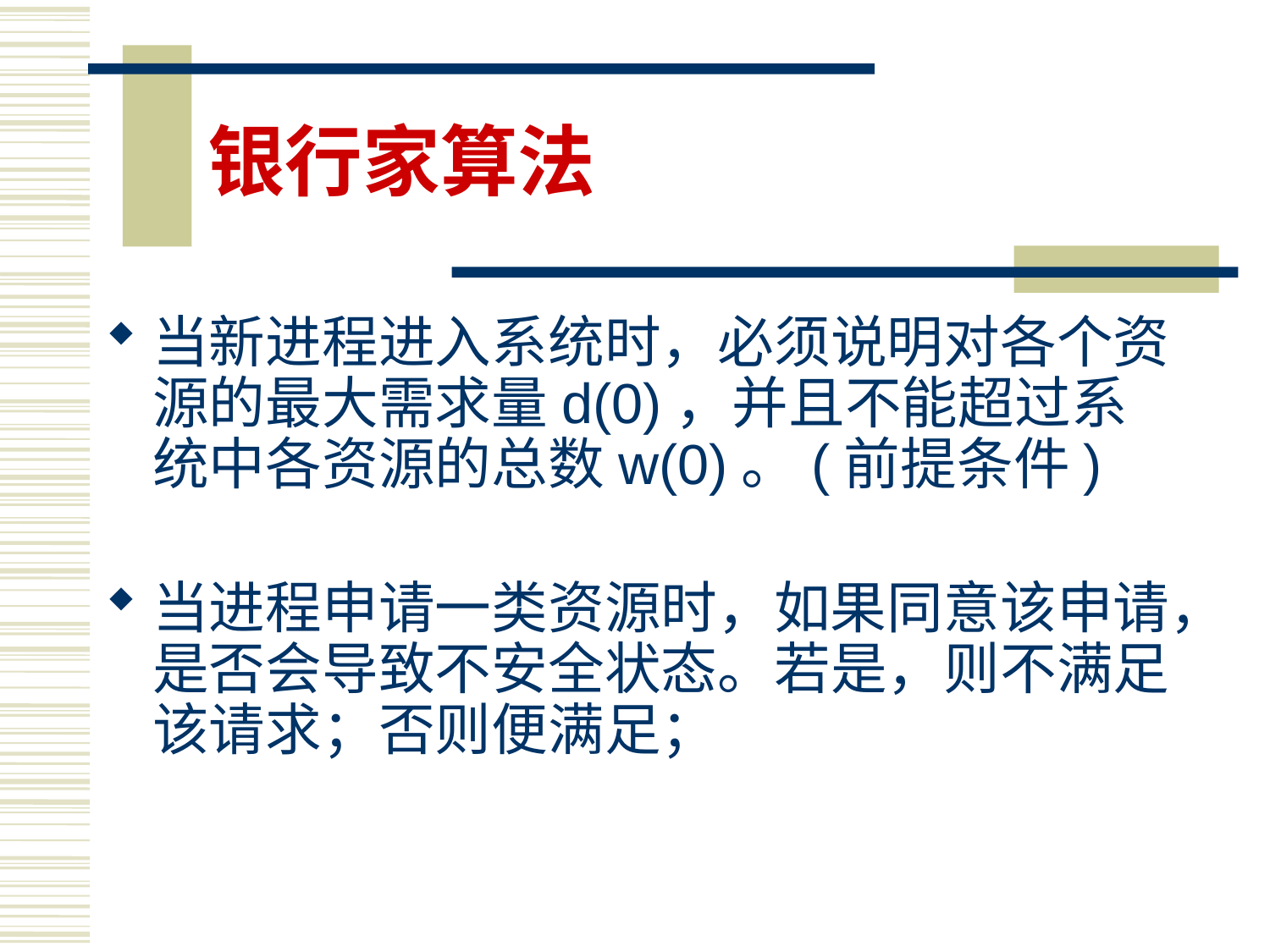

银行家算法
当新进程进入系统时，必须说明对各个资源的最大需求量d(0)，并且不能超过系统中各资源的总数w(0)。(前提条件)

当进程申请一类资源时，如果同意该申请，是否会导致不安全状态。若是，则不满足该请求；否则便满足；